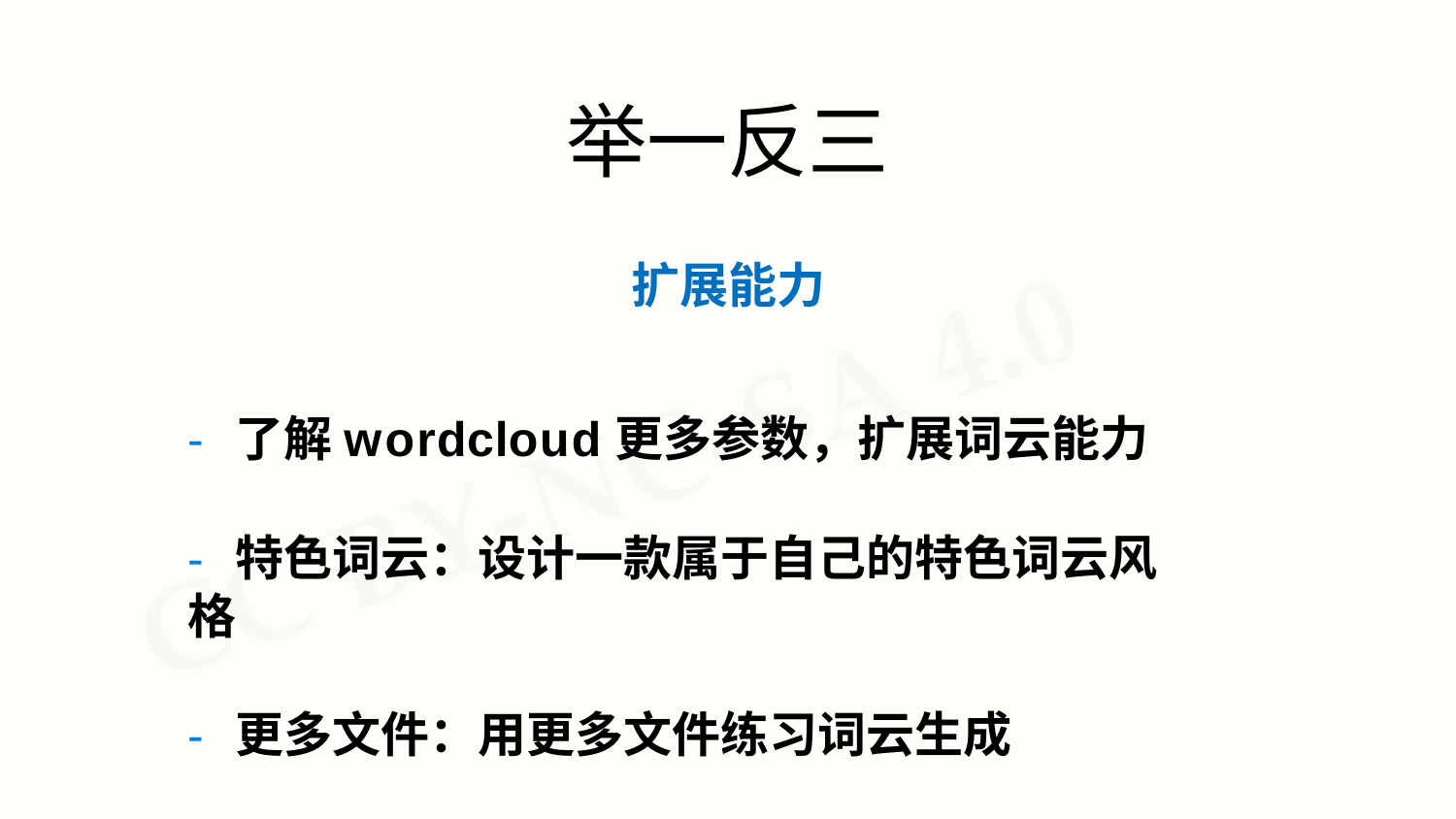

# 举一反三
扩展能力

- 了解wordcloud更多参数，扩展词云能力

- 特色词云：设计一款属于自己的特色词云风格

- 更多文件：用更多文件练习词云生成